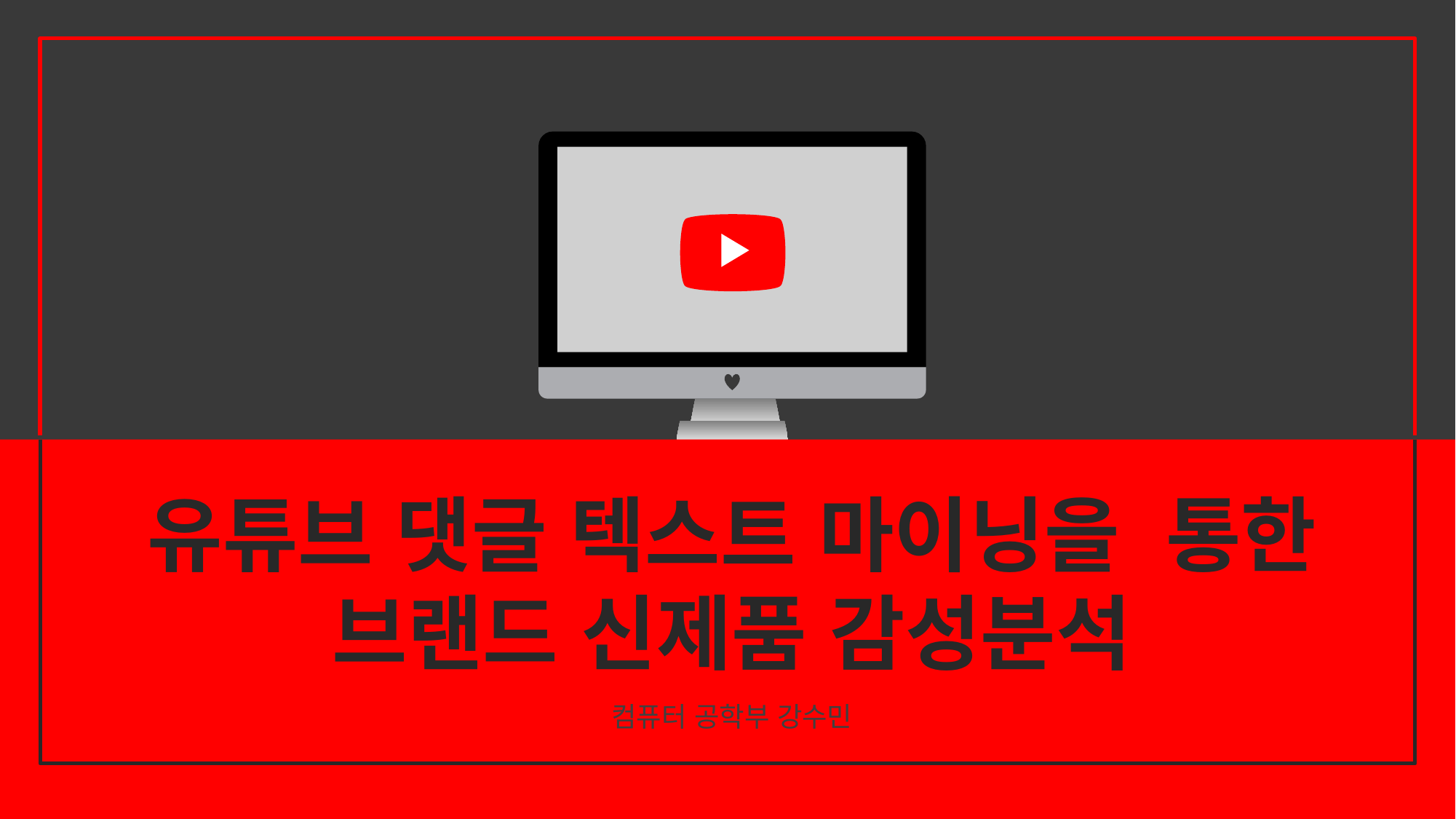

유튜브 댓글 텍스트 마이닝을  통한 브랜드 신제품 감성분석
컴퓨터 공학부 강수민